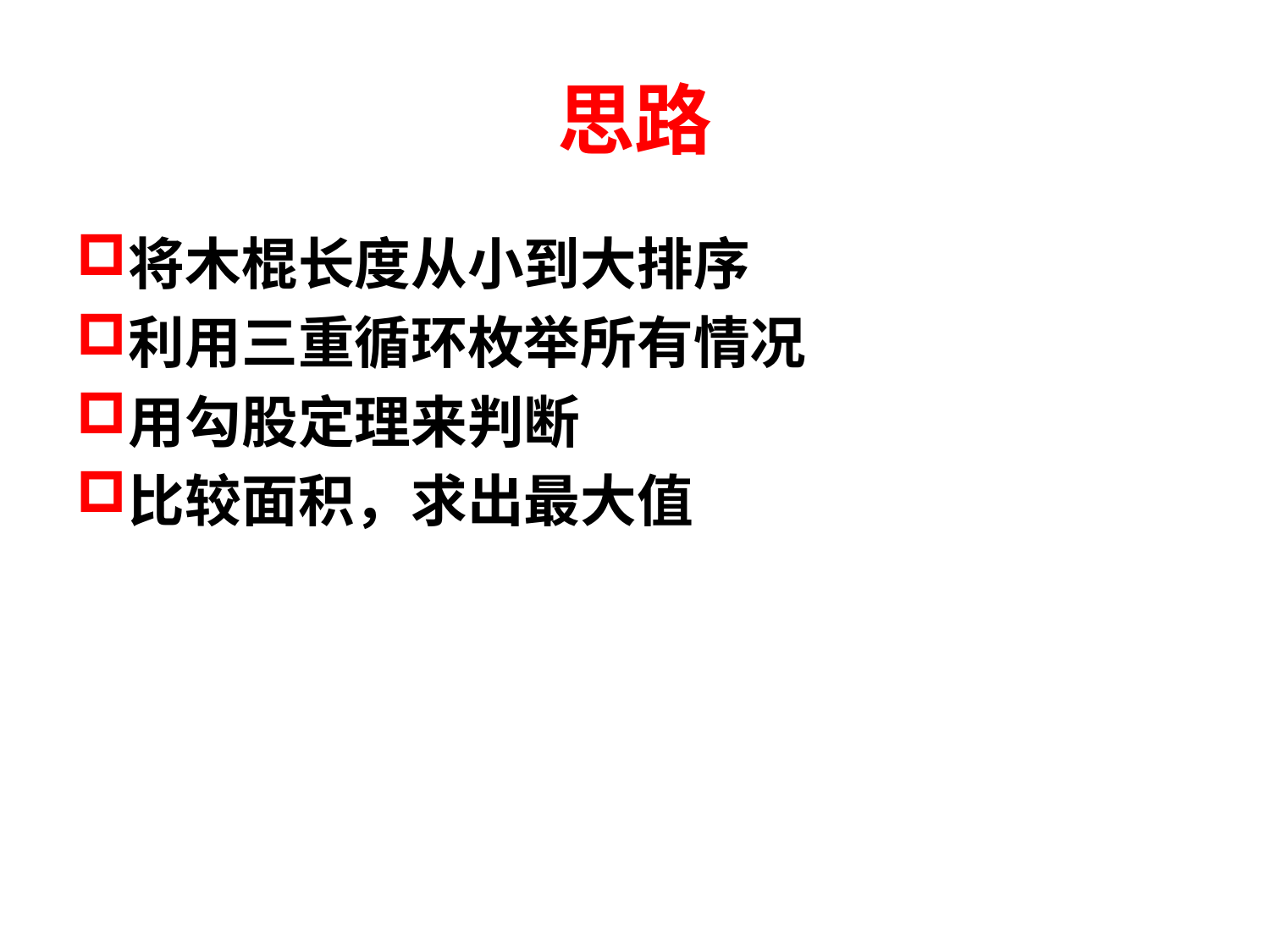

# 思路
将木棍长度从小到大排序
利用三重循环枚举所有情况
用勾股定理来判断
比较面积，求出最大值